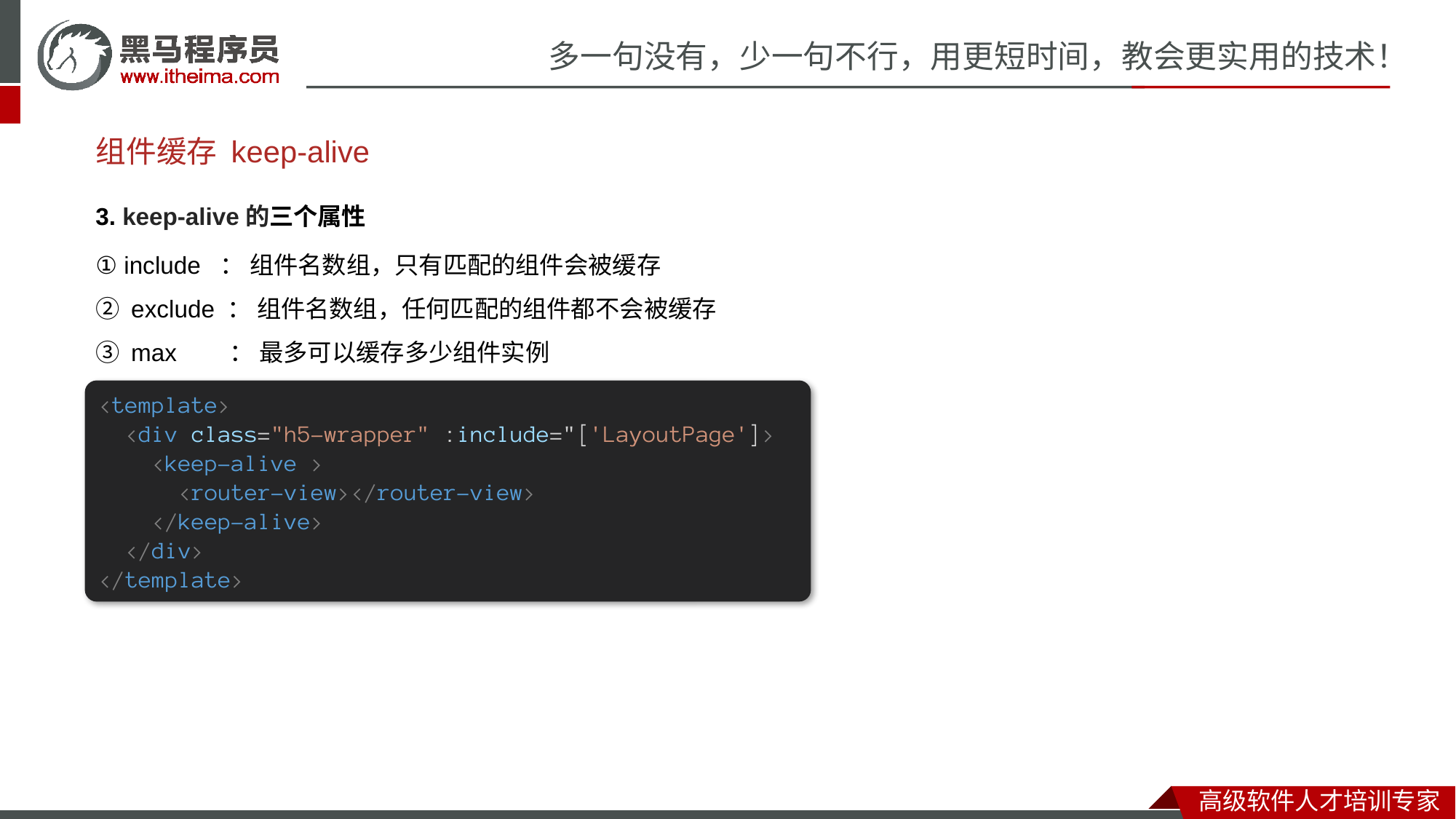

# 组件缓存 keep-alive
3. keep-alive的三个属性
① include  ： 组件名数组，只有匹配的组件会被缓存
② exclude ： 组件名数组，任何匹配的组件都不会被缓存
③ max       ： 最多可以缓存多少组件实例
<template>
  <div class="h5-wrapper" :include="['LayoutPage']>
    <keep-alive >
      <router-view></router-view>
    </keep-alive>
  </div>
</template>